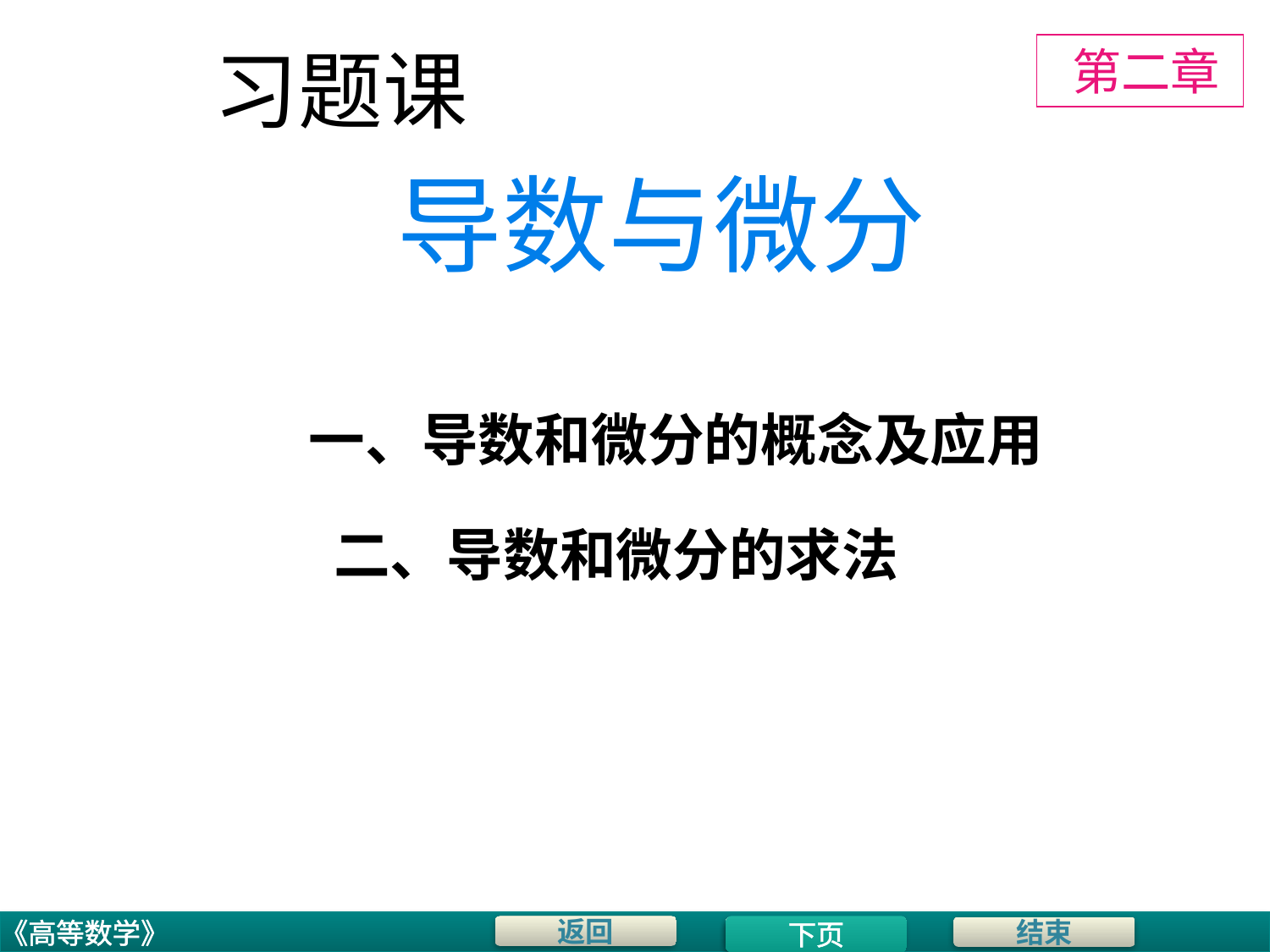

# 习题课
 第二章
导数与微分
一、导数和微分的概念及应用
二、导数和微分的求法
下页